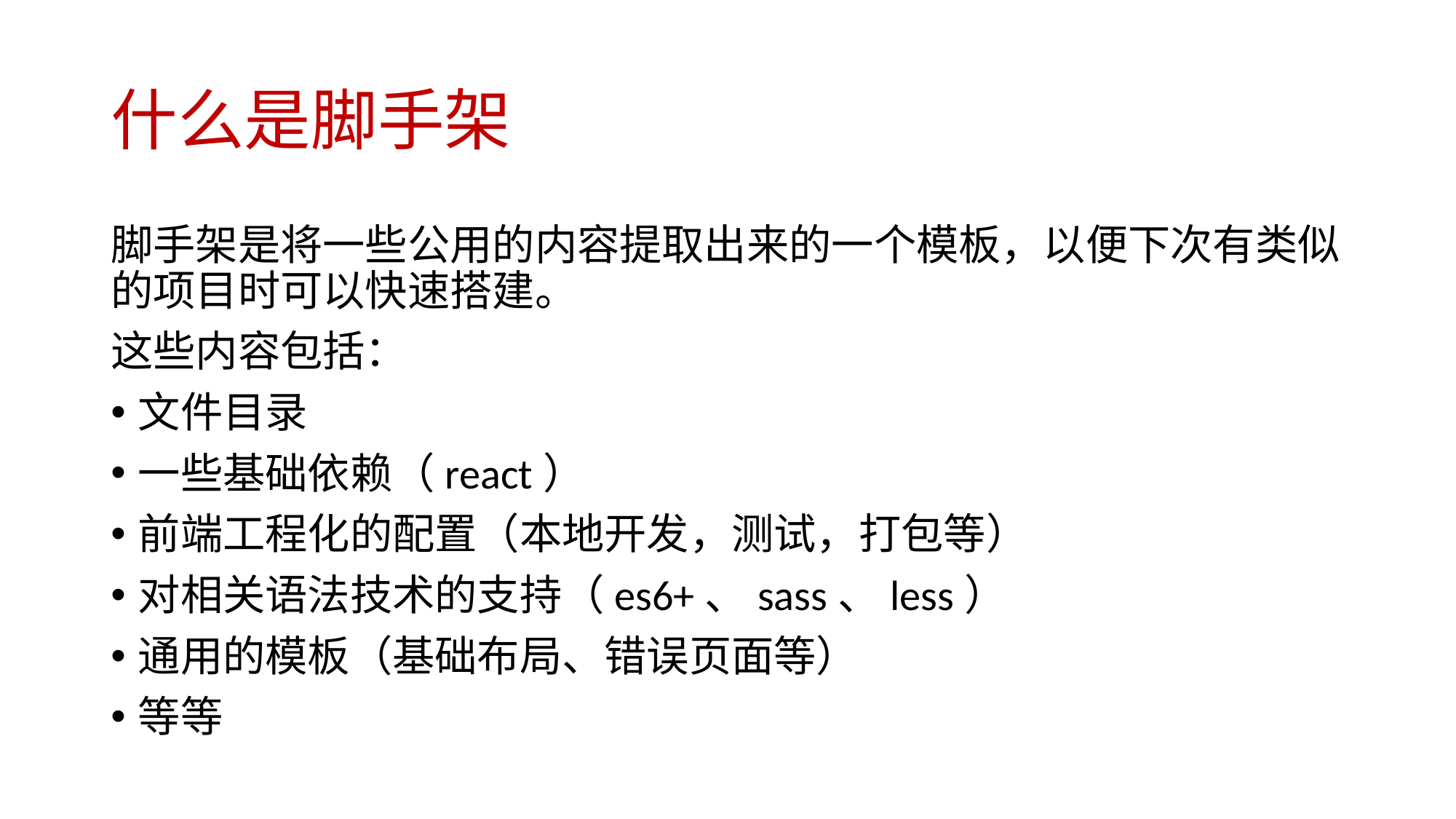

# 什么是脚手架
脚手架是将一些公用的内容提取出来的一个模板，以便下次有类似的项目时可以快速搭建。
这些内容包括：
文件目录
一些基础依赖（react）
前端工程化的配置（本地开发，测试，打包等）
对相关语法技术的支持（es6+、sass、less）
通用的模板（基础布局、错误页面等）
等等